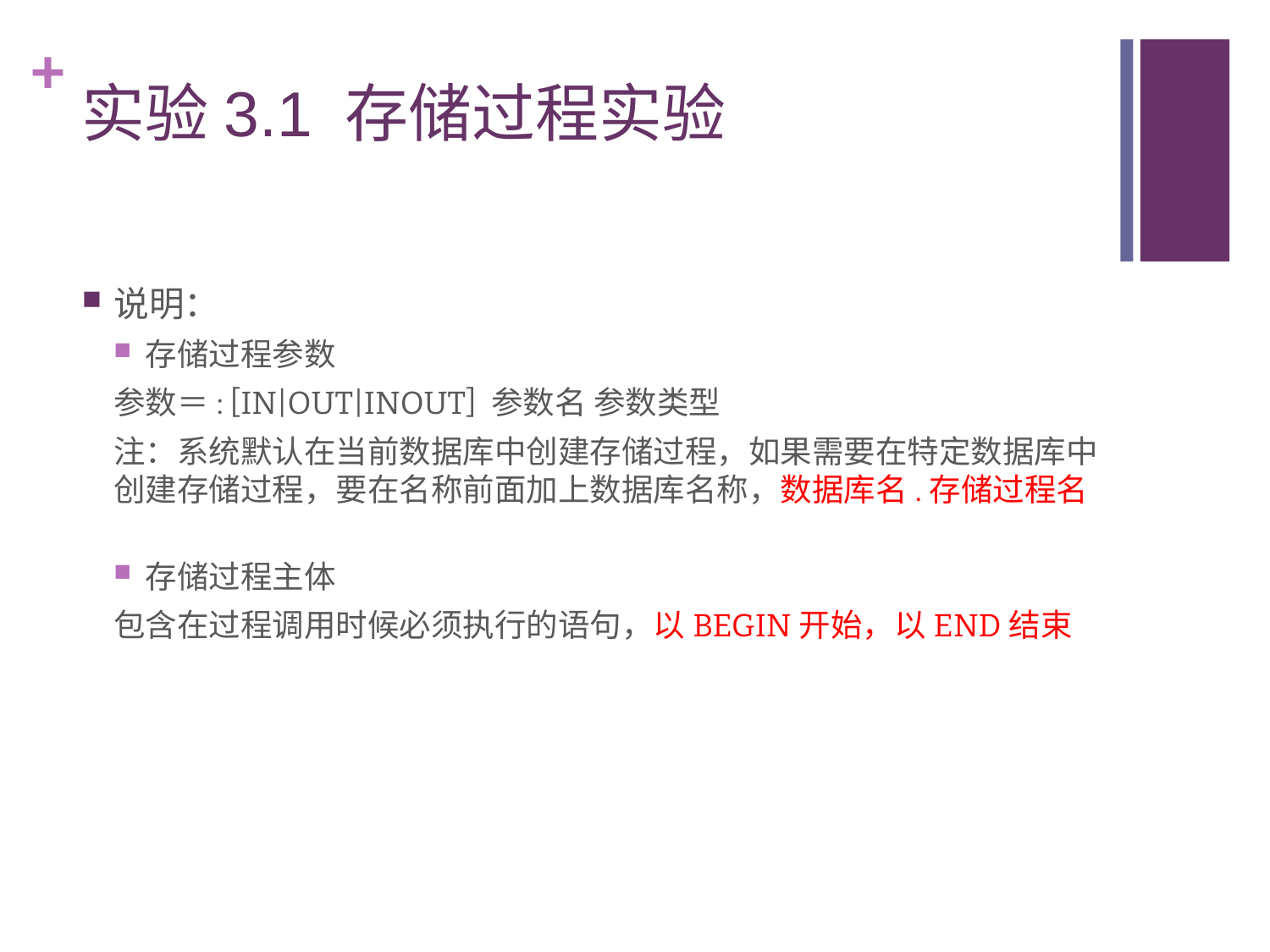

# 实验3.1 存储过程实验
说明：
存储过程参数
参数＝: [IN|OUT|INOUT] 参数名 参数类型
注：系统默认在当前数据库中创建存储过程，如果需要在特定数据库中创建存储过程，要在名称前面加上数据库名称，数据库名.存储过程名
存储过程主体
包含在过程调用时候必须执行的语句，以BEGIN开始，以END结束